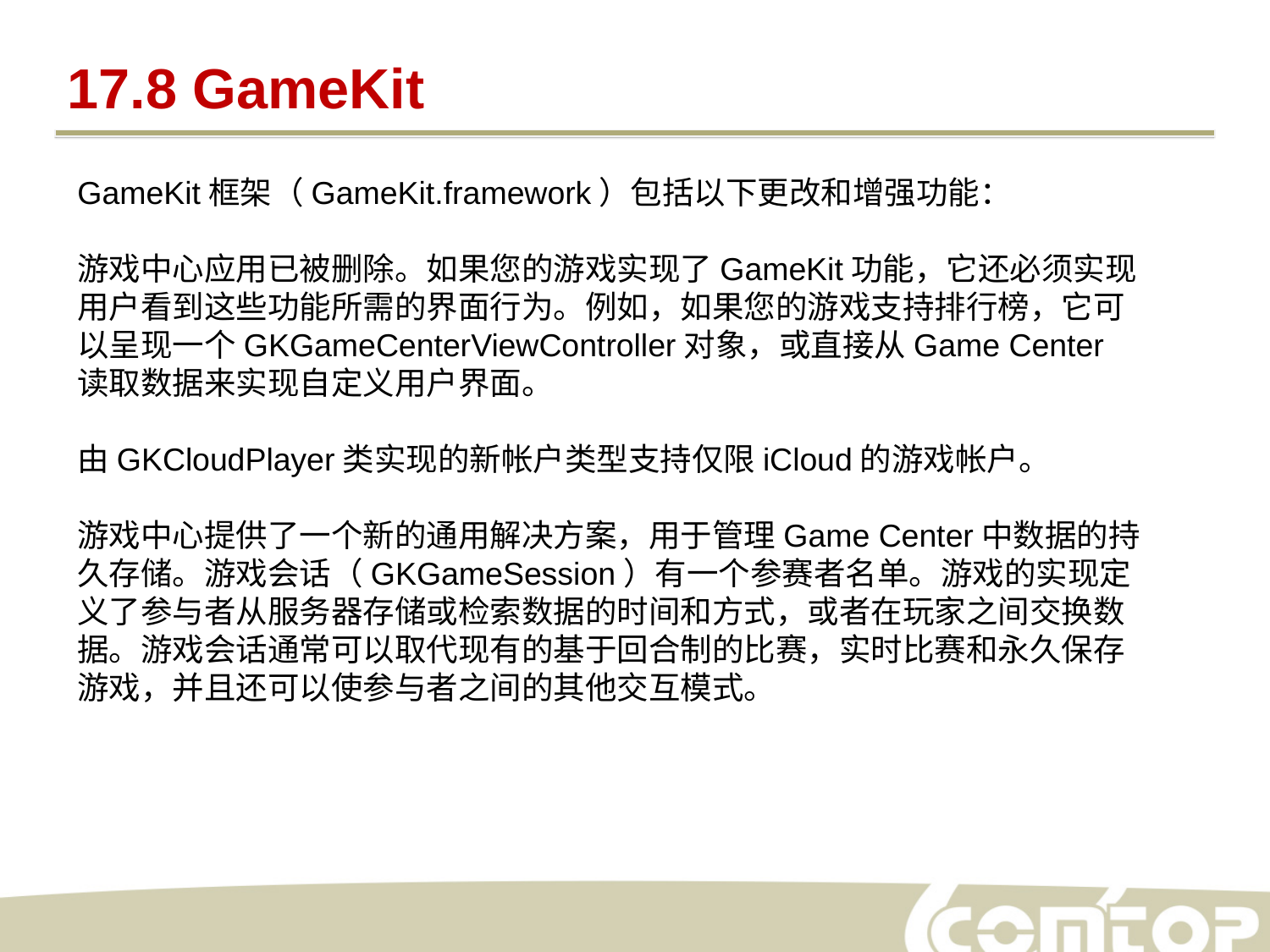

17.8 GameKit

GameKit框架（GameKit.framework）包括以下更改和增强功能：

游戏中心应用已被删除。如果您的游戏实现了GameKit功能，它还必须实现用户看到这些功能所需的界面行为。例如，如果您的游戏支持排行榜，它可以呈现一个GKGameCenterViewController对象，或直接从Game Center读取数据来实现自定义用户界面。

由GKCloudPlayer类实现的新帐户类型支持仅限iCloud的游戏帐户。

游戏中心提供了一个新的通用解决方案，用于管理Game Center中数据的持久存储。游戏会话（GKGameSession）有一个参赛者名单。游戏的实现定义了参与者从服务器存储或检索数据的时间和方式，或者在玩家之间交换数据。游戏会话通常可以取代现有的基于回合制的比赛，实时比赛和永久保存游戏，并且还可以使参与者之间的其他交互模式。